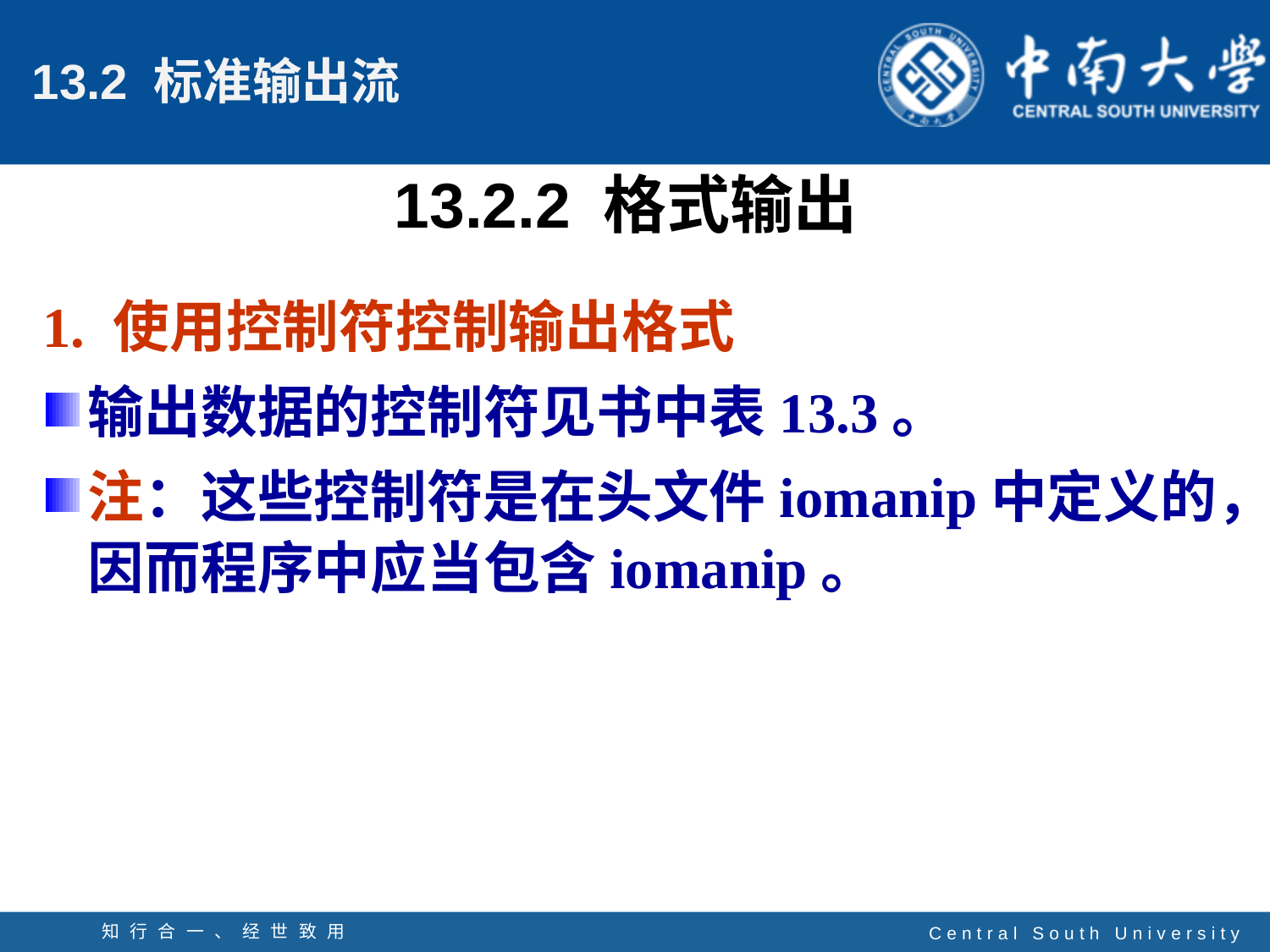

13.2.2 格式输出
1. 使用控制符控制输出格式
输出数据的控制符见书中表13.3。
注：这些控制符是在头文件iomanip中定义的，因而程序中应当包含iomanip。

知行合一、经世致用
自强不息 厚德载物
Central South University
11